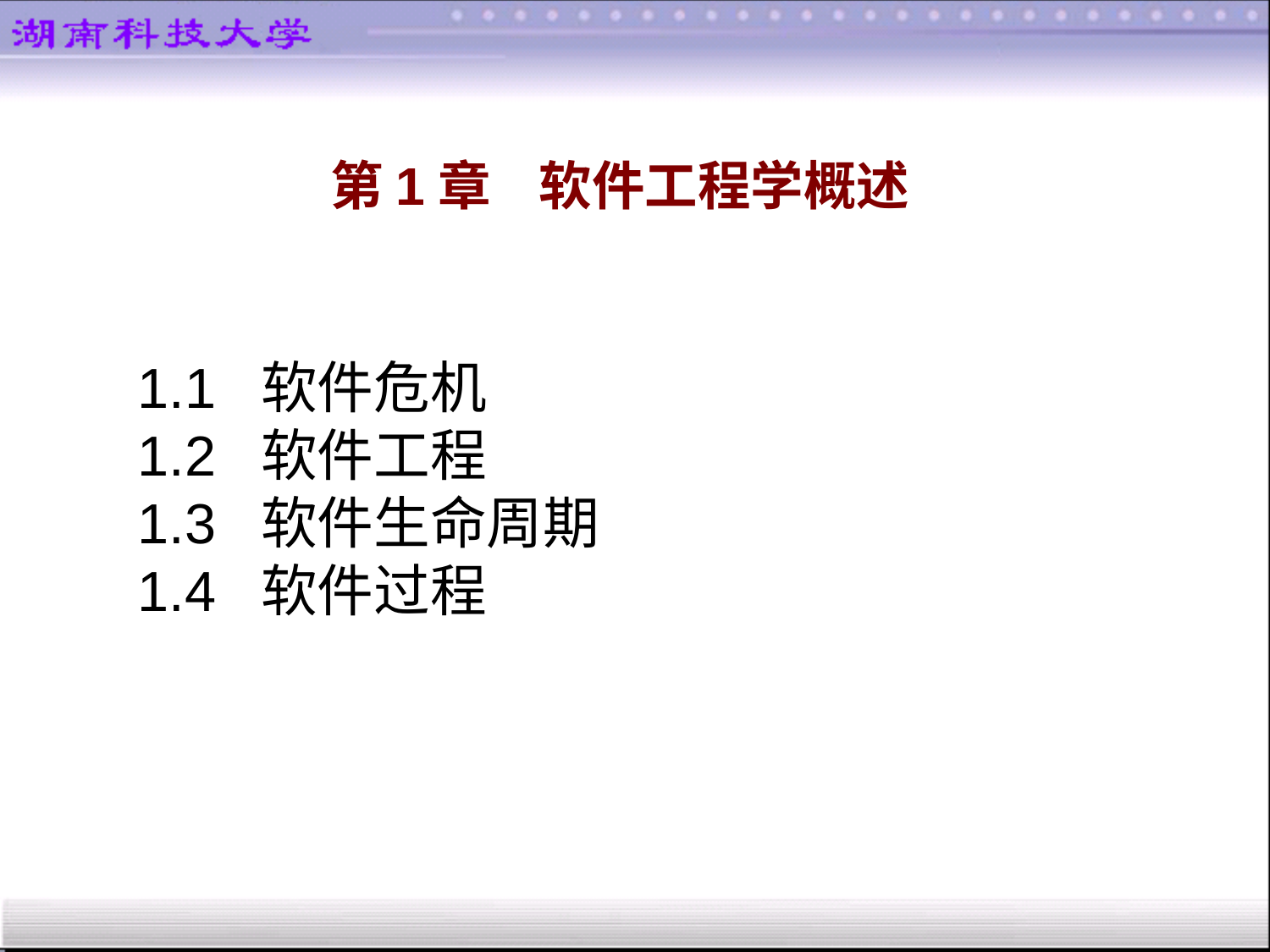

第1章    软件工程学概述
1.1  软件危机
1.2  软件工程
1.3  软件生命周期
1.4  软件过程